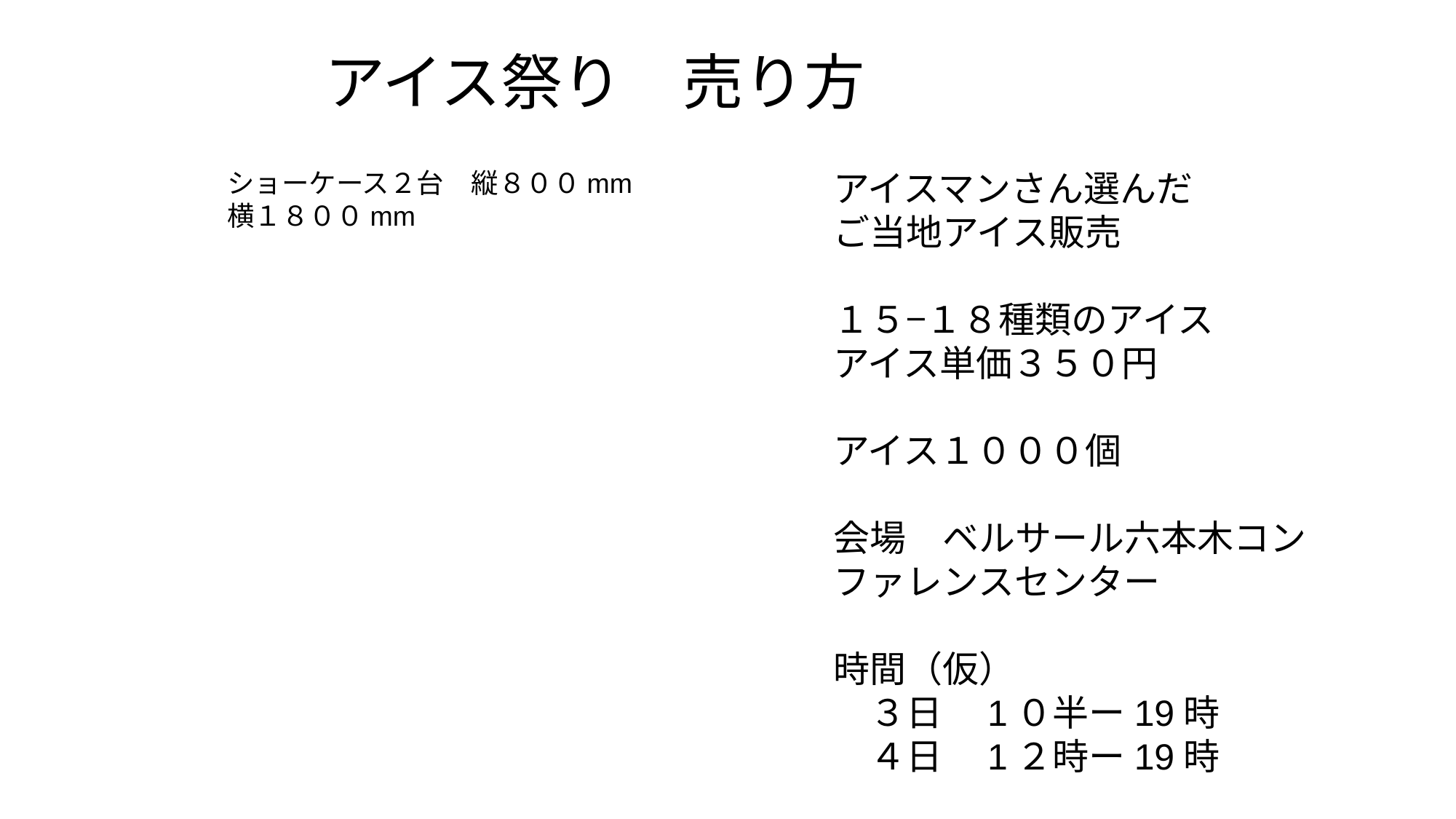

アイス祭り　売り方
ショーケース２台　縦８００mm  横１８００mm
アイスマンさん選んだ
ご当地アイス販売

１５−１８種類のアイス
アイス単価３５０円

アイス１０００個

会場　ベルサール六本木コンファレンスセンター

時間（仮）
　３日　1０半ー19時
　４日　1２時ー19時